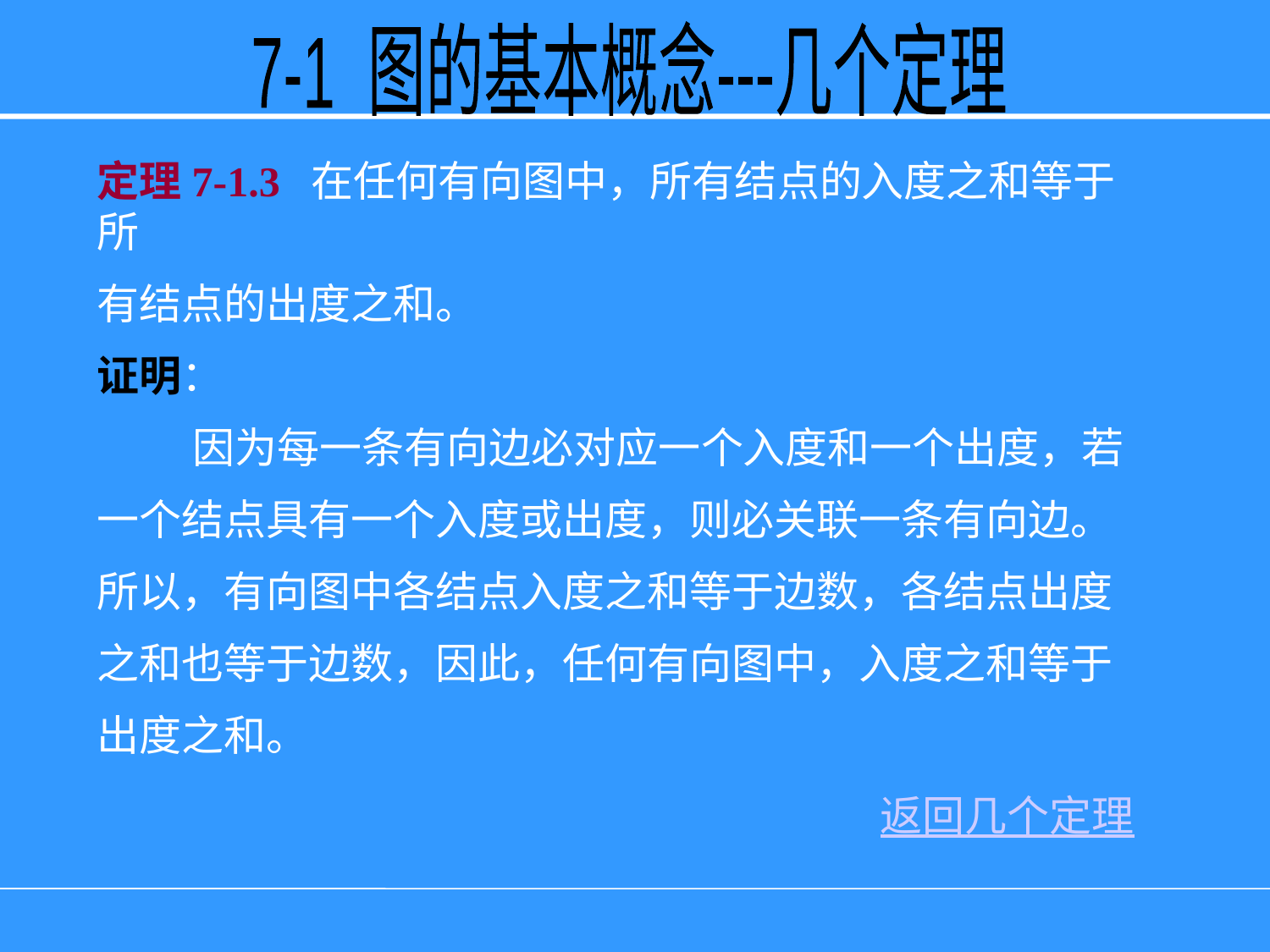

7-1  图的基本概念---几个定理

定理7-1.3  在任何有向图中，所有结点的入度之和等于所
有结点的出度之和。
证明：
         因为每一条有向边必对应一个入度和一个出度，若
一个结点具有一个入度或出度，则必关联一条有向边。
所以，有向图中各结点入度之和等于边数，各结点出度
之和也等于边数，因此，任何有向图中，入度之和等于
出度之和。
返回几个定理